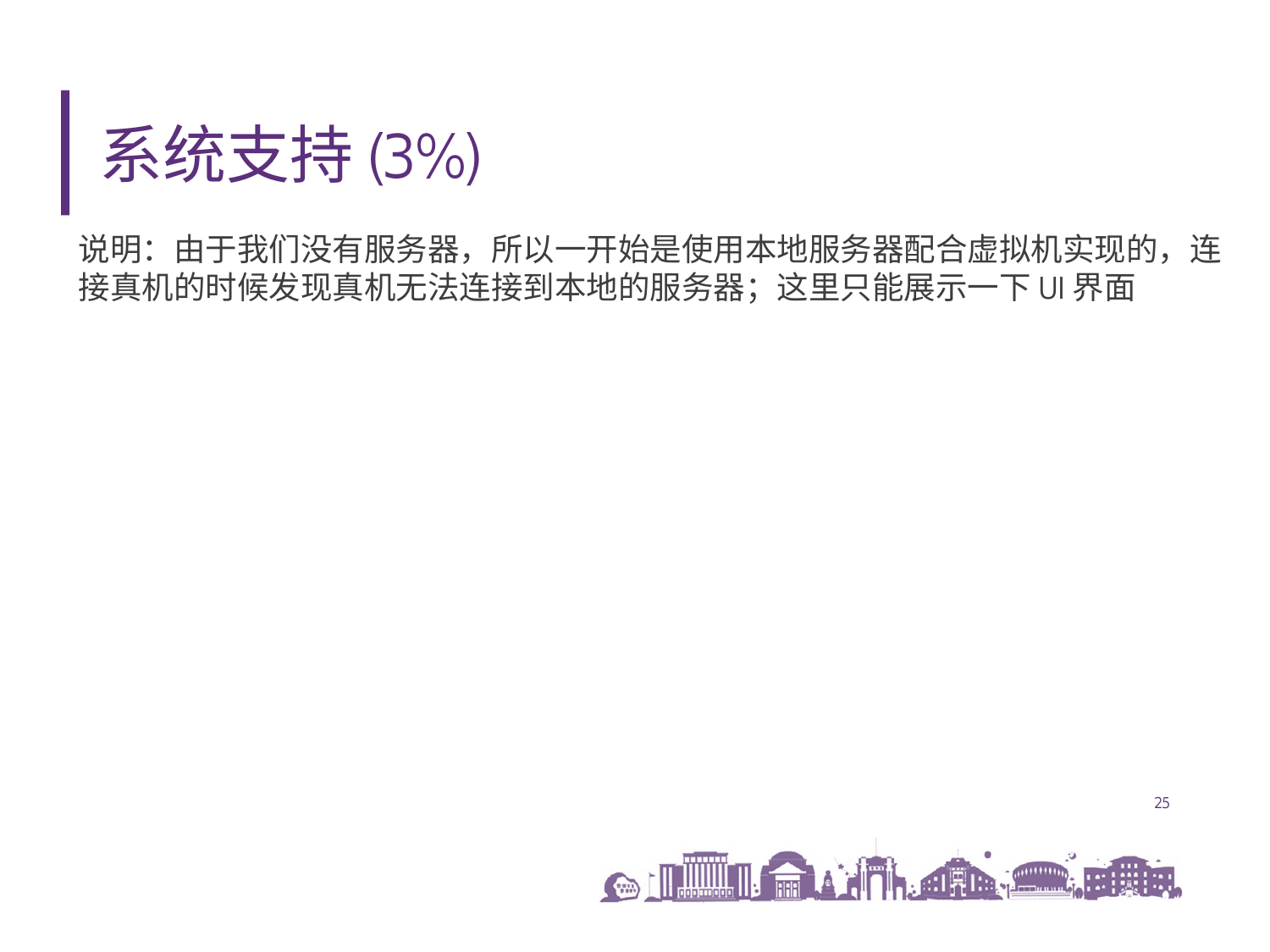

# 系统支持(3%)
说明：由于我们没有服务器，所以一开始是使用本地服务器配合虚拟机实现的，连接真机的时候发现真机无法连接到本地的服务器；这里只能展示一下UI界面
25